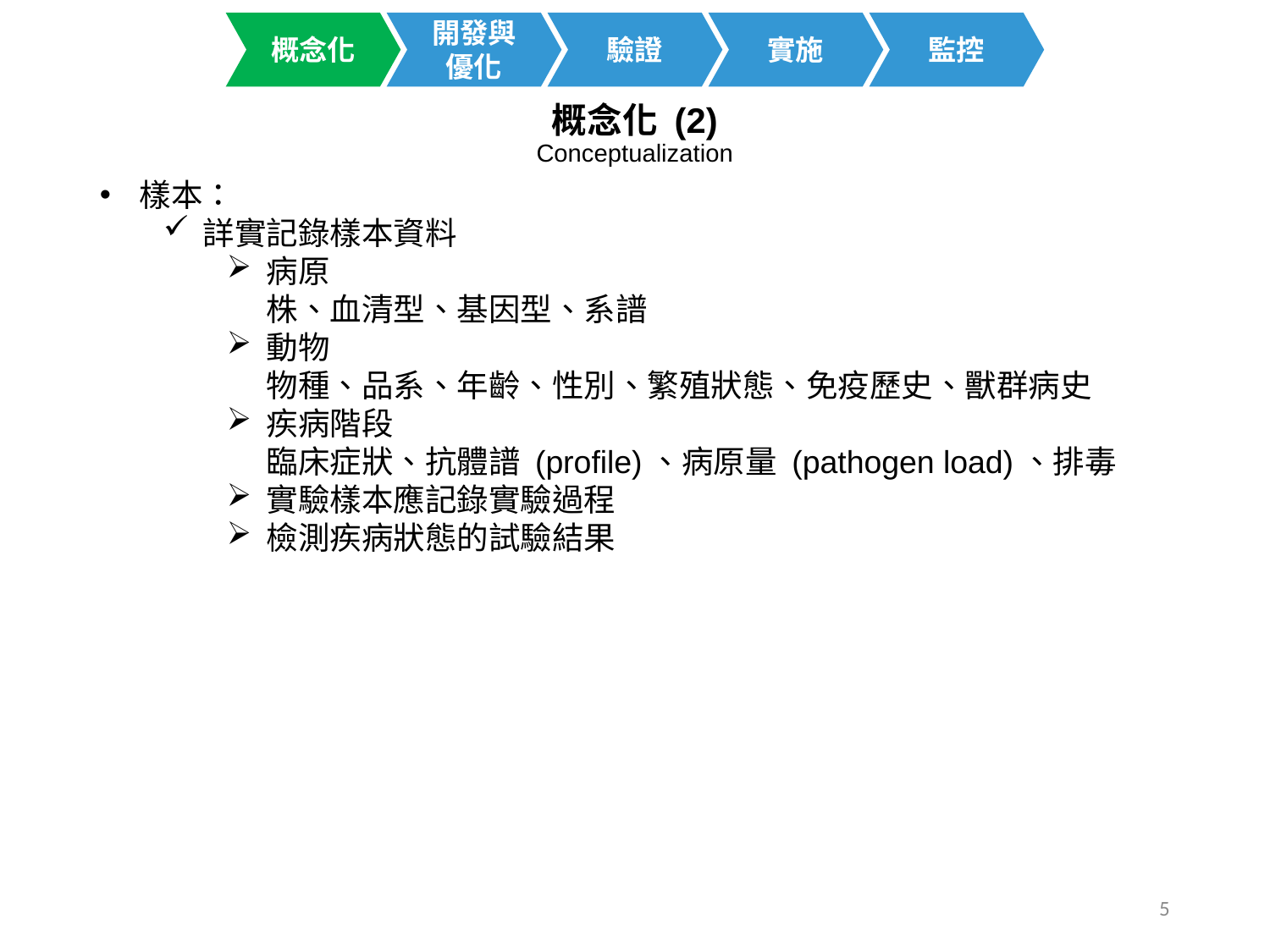

開發與
優化

概念化
驗證
實施
監控
概念化 (2)
Conceptualization
樣本：
詳實記錄樣本資料
病原
株、血清型、基因型、系譜
動物
物種、品系、年齡、性別、繁殖狀態、免疫歷史、獸群病史
疾病階段
臨床症狀、抗體譜 (profile)、病原量 (pathogen load)、排毒
實驗樣本應記錄實驗過程
檢測疾病狀態的試驗結果
5